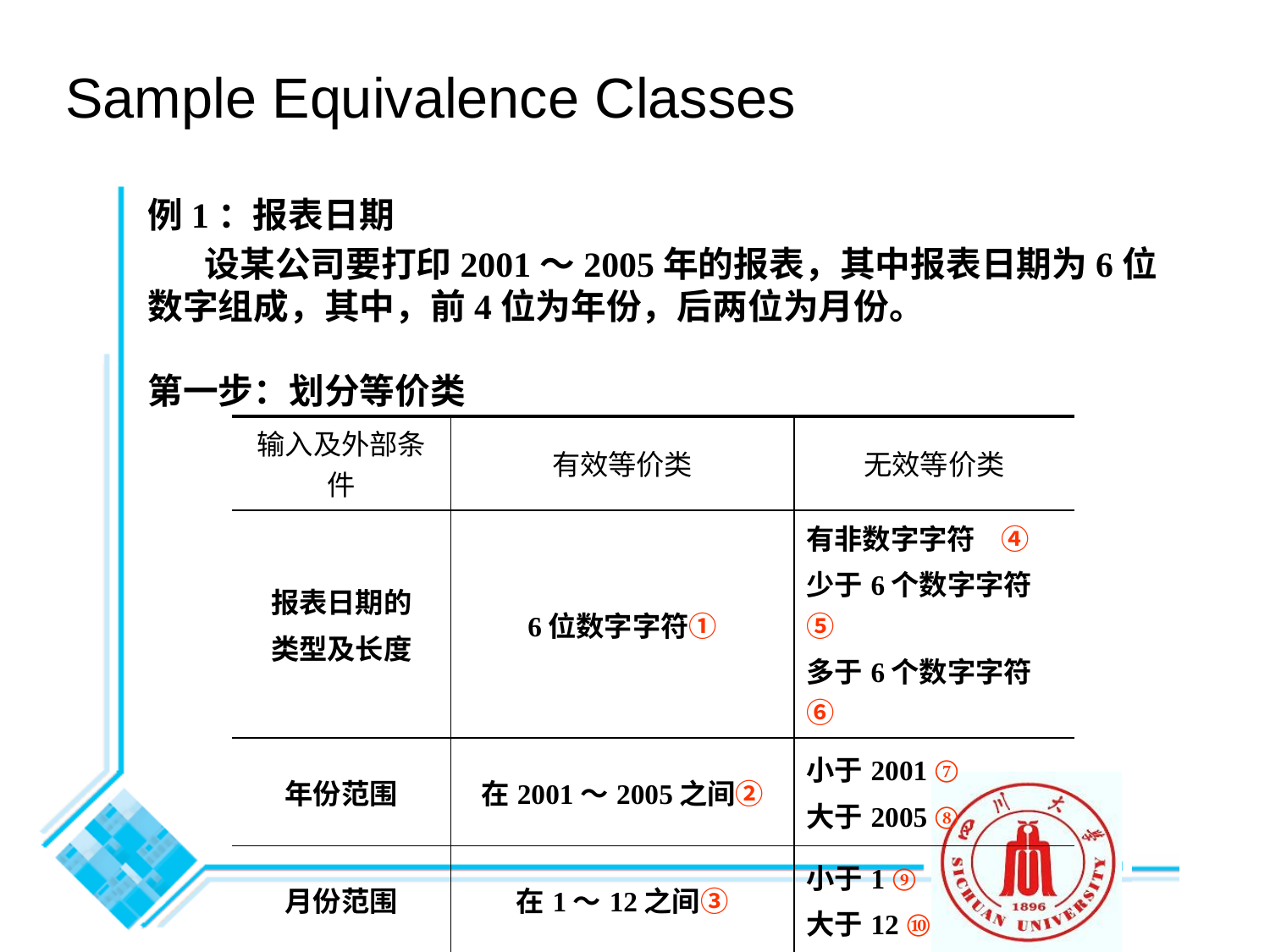

# Sample Equivalence Classes
例1：报表日期
      设某公司要打印2001～2005年的报表，其中报表日期为6位数字组成，其中，前4位为年份，后两位为月份。

第一步：划分等价类
| 输入及外部条件 | 有效等价类 | 无效等价类 |
| --- | --- | --- |
| 报表日期的 类型及长度 | 6位数字字符① | 有非数字字符 ④ 少于6个数字字符 ⑤ 多于6个数字字符 ⑥ |
| 年份范围 | 在2001～2005之间② | 小于2001 ⑦ 大于2005 ⑧ |
| 月份范围 | 在1～12之间③ | 小于1 ⑨ 大于12 ⑩ |